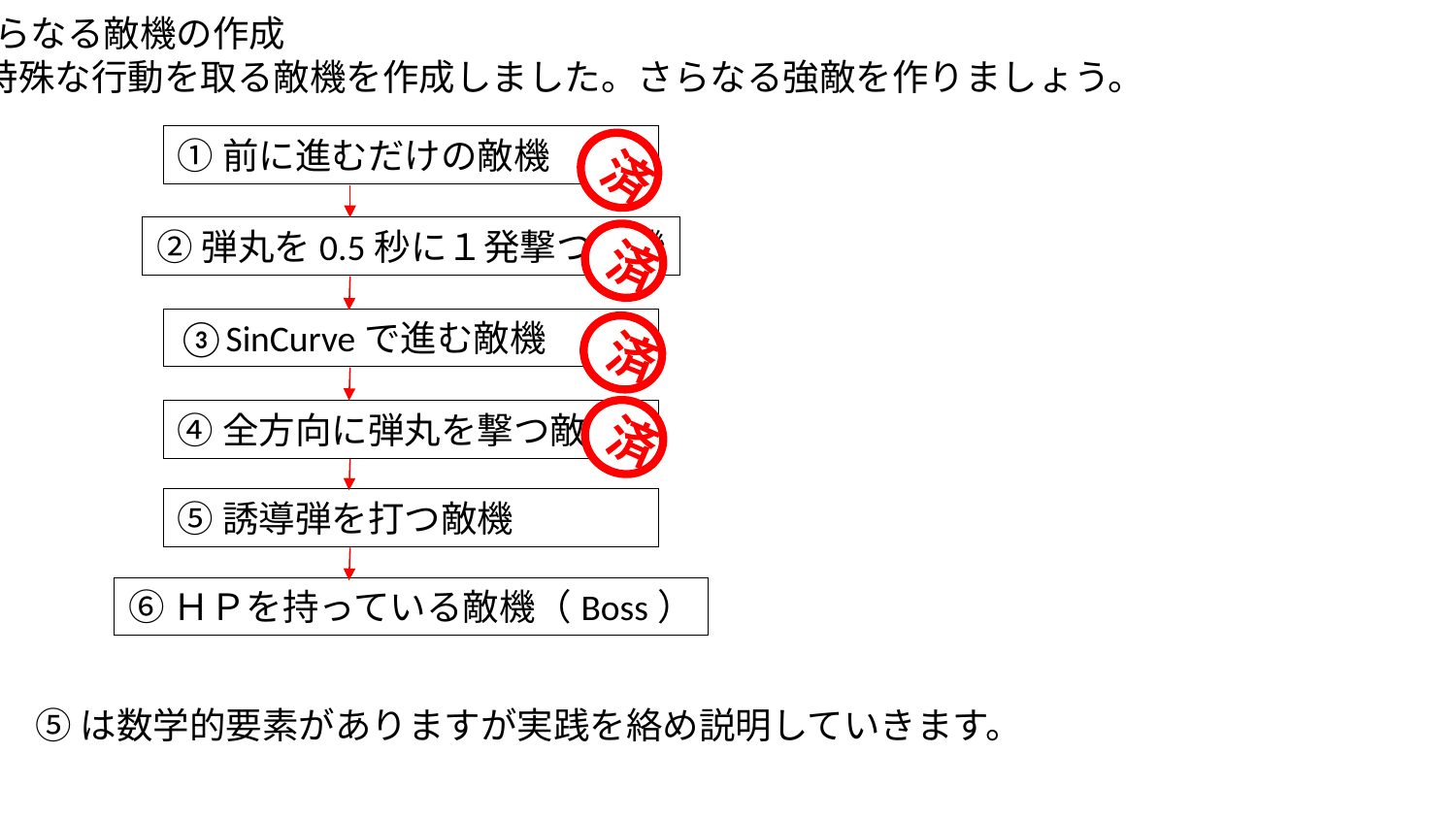

・さらなる敵機の作成
　特殊な行動を取る敵機を作成しました。さらなる強敵を作りましょう。
①前に進むだけの敵機
済
②弾丸を0.5秒に１発撃つ敵機
済
③SinCurveで進む敵機
済
④全方向に弾丸を撃つ敵機
済
⑤誘導弾を打つ敵機
⑥ＨＰを持っている敵機（Boss）
⑤は数学的要素がありますが実践を絡め説明していきます。